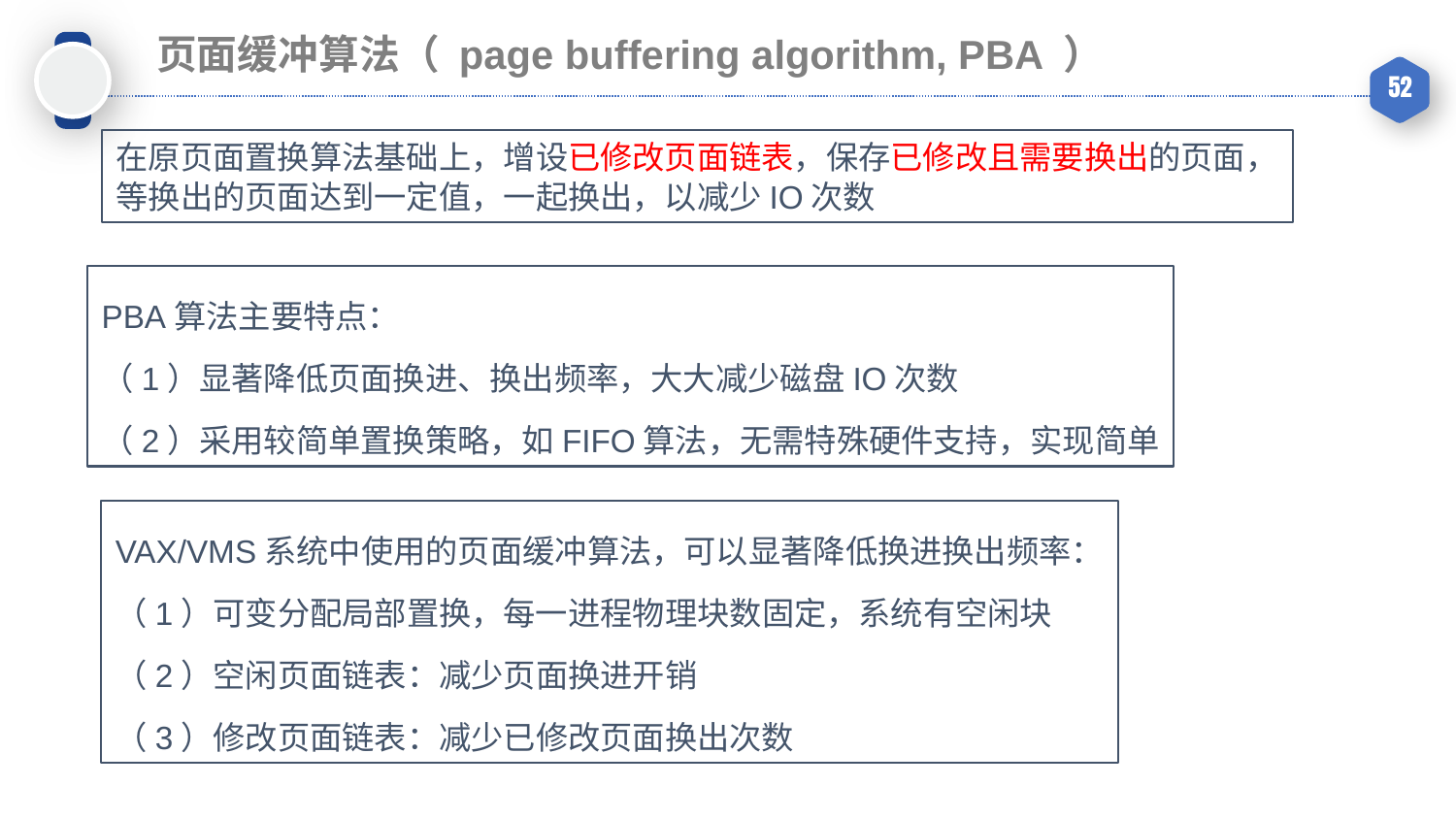

页面缓冲算法（ page buffering algorithm, PBA ）
在原页面置换算法基础上，增设已修改页面链表，保存已修改且需要换出的页面，
等换出的页面达到一定值，一起换出，以减少IO次数
PBA算法主要特点：
（1）显著降低页面换进、换出频率，大大减少磁盘IO次数
（2）采用较简单置换策略，如FIFO算法，无需特殊硬件支持，实现简单
VAX/VMS系统中使用的页面缓冲算法，可以显著降低换进换出频率：
（1）可变分配局部置换，每一进程物理块数固定，系统有空闲块
（2）空闲页面链表：减少页面换进开销
（3）修改页面链表：减少已修改页面换出次数